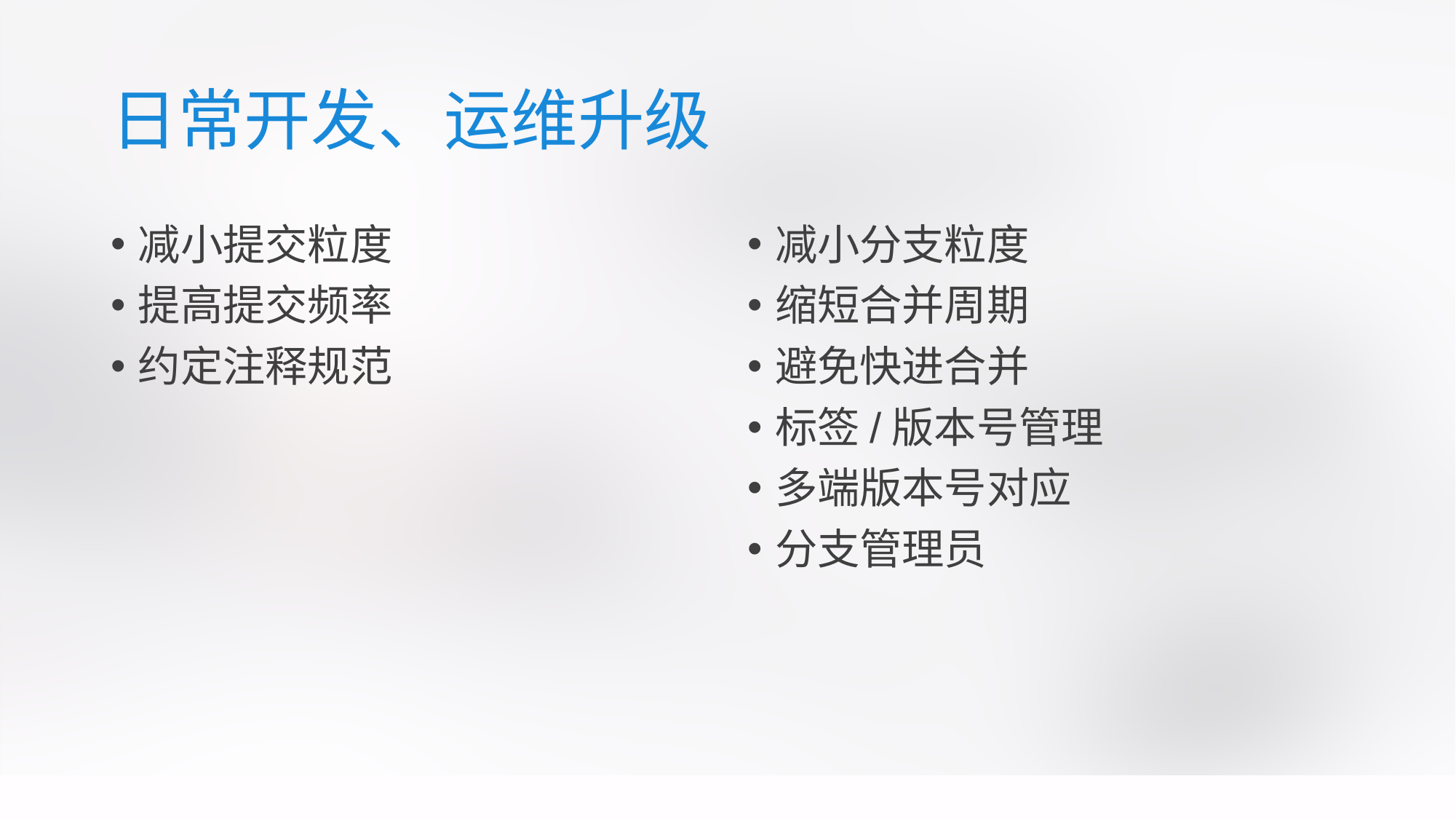

# 日常开发、运维升级
减小提交粒度
提高提交频率
约定注释规范
减小分支粒度
缩短合并周期
避免快进合并
标签/版本号管理
多端版本号对应
分支管理员